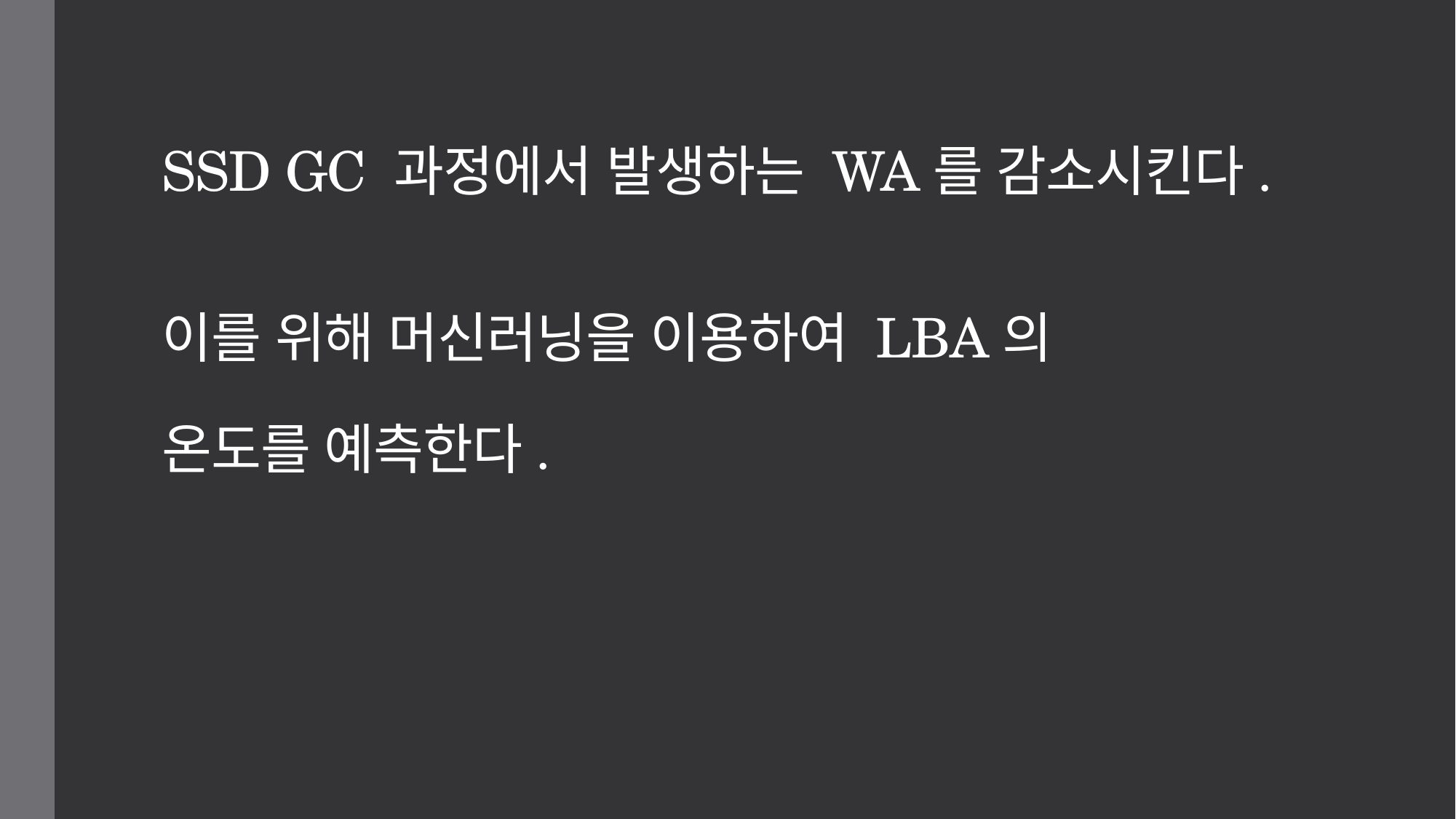

# SSD GC 과정에서 발생하는 WA를 감소시킨다. 이를 위해 머신러닝을 이용하여 LBA의 온도를 예측한다.